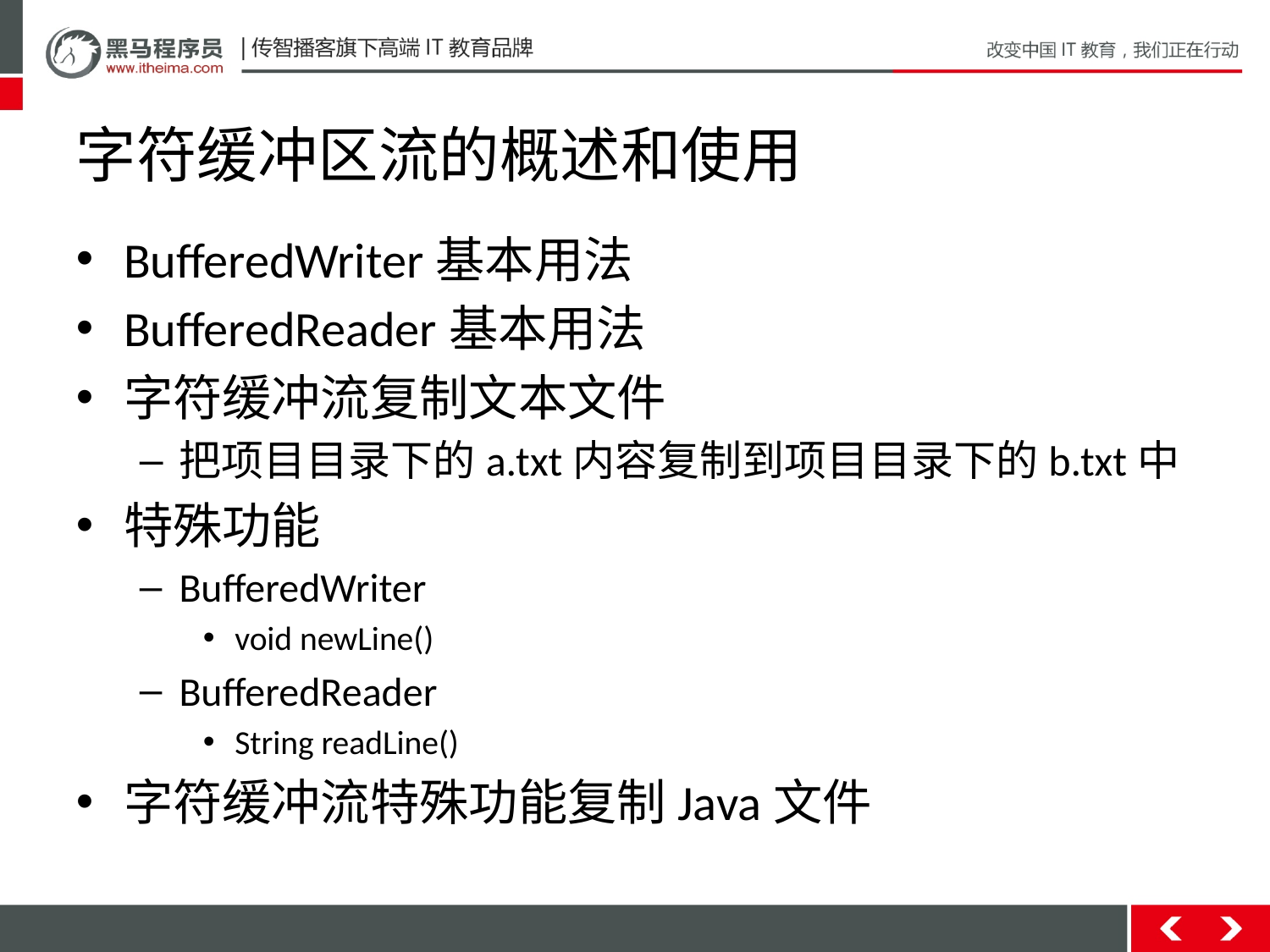

# 字符缓冲区流的概述和使用
BufferedWriter基本用法
BufferedReader基本用法
字符缓冲流复制文本文件
把项目目录下的a.txt内容复制到项目目录下的b.txt中
特殊功能
BufferedWriter
void newLine()
BufferedReader
String readLine()
字符缓冲流特殊功能复制Java文件